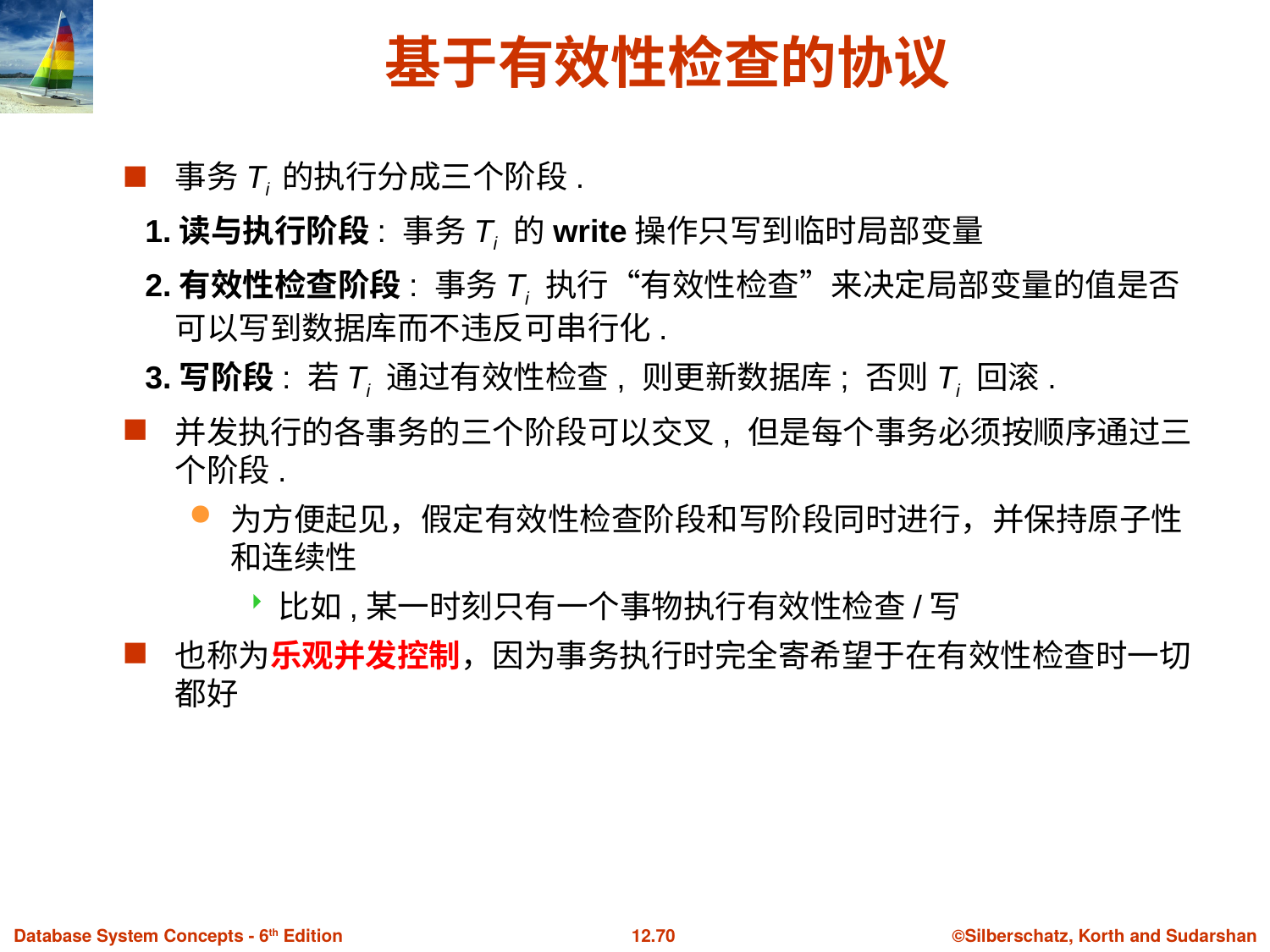

# 基于有效性检查的协议
事务Ti 的执行分成三个阶段.
  1.读与执行阶段: 事务Ti 的write操作只写到临时局部变量
  2.有效性检查阶段: 事务Ti 执行“有效性检查”来决定局部变量的值是否可以写到数据库而不违反可串行化.
  3.写阶段: 若Ti 通过有效性检查, 则更新数据库; 否则Ti 回滚.
并发执行的各事务的三个阶段可以交叉, 但是每个事务必须按顺序通过三个阶段.
为方便起见，假定有效性检查阶段和写阶段同时进行，并保持原子性和连续性
比如,某一时刻只有一个事物执行有效性检查/写
也称为乐观并发控制，因为事务执行时完全寄希望于在有效性检查时一切都好